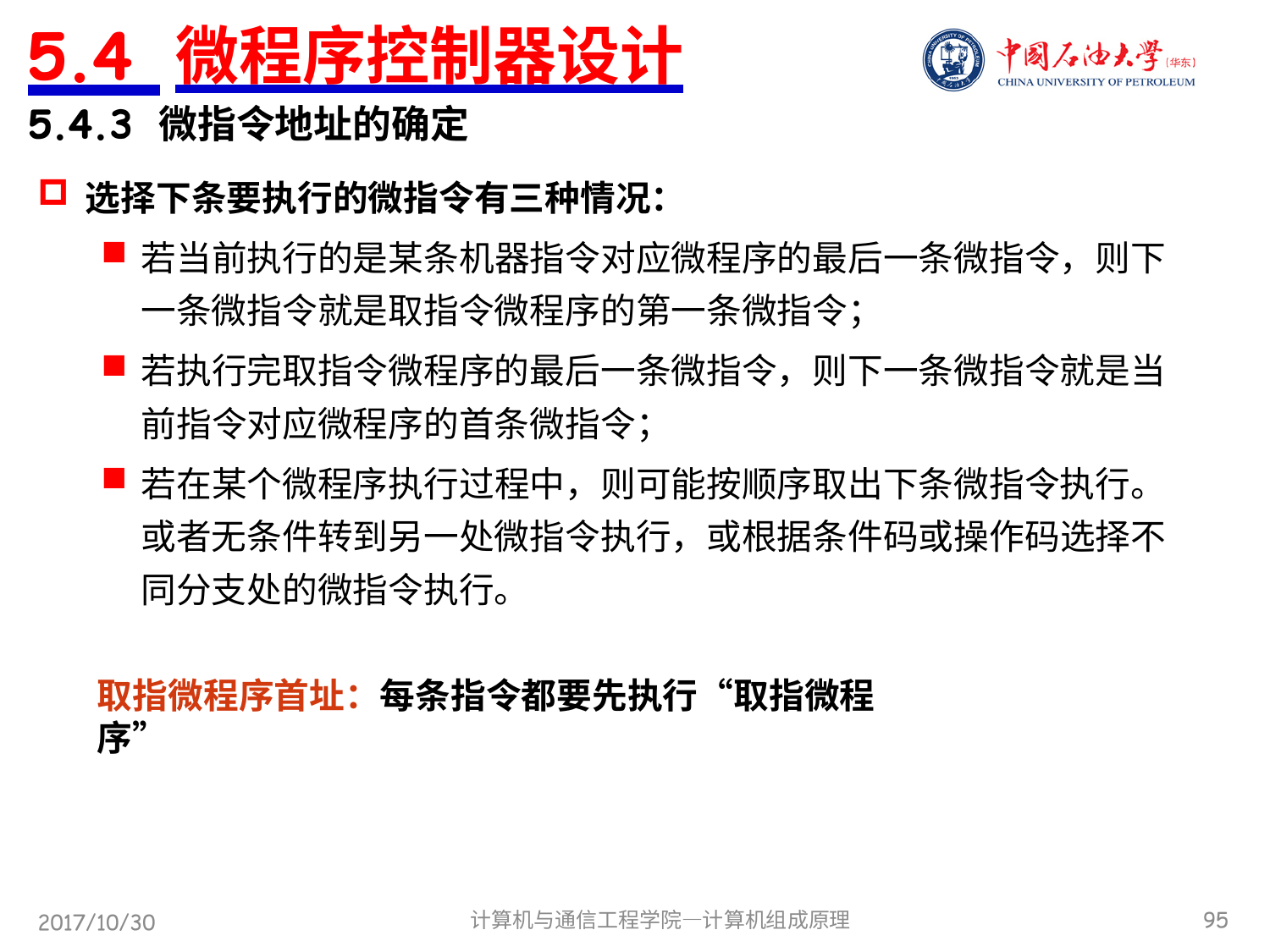

# 5.4 微程序控制器设计
5.4.3 微指令地址的确定

选择下条要执行的微指令有三种情况：
若当前执行的是某条机器指令对应微程序的最后一条微指令，则下一条微指令就是取指令微程序的第一条微指令；
若执行完取指令微程序的最后一条微指令，则下一条微指令就是当前指令对应微程序的首条微指令；
若在某个微程序执行过程中，则可能按顺序取出下条微指令执行。或者无条件转到另一处微指令执行，或根据条件码或操作码选择不同分支处的微指令执行。
取指微程序首址：每条指令都要先执行“取指微程序”
计算机与通信工程学院—计算机组成原理
95
2017/10/30